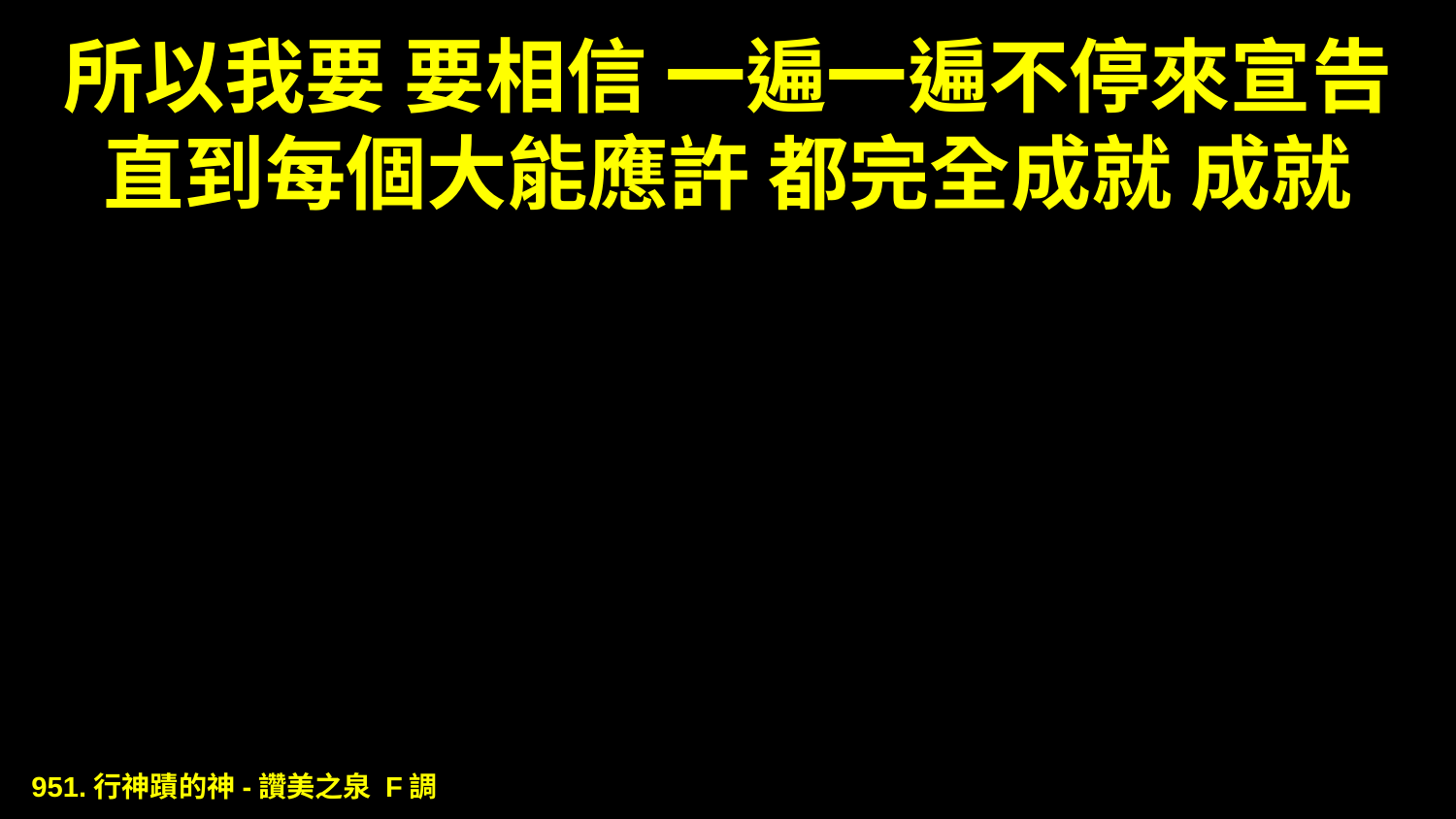

# 所以我要 要相信 一遍一遍不停來宣告 直到每個大能應許 都完全成就 成就
951.行神蹟的神-讚美之泉 F調